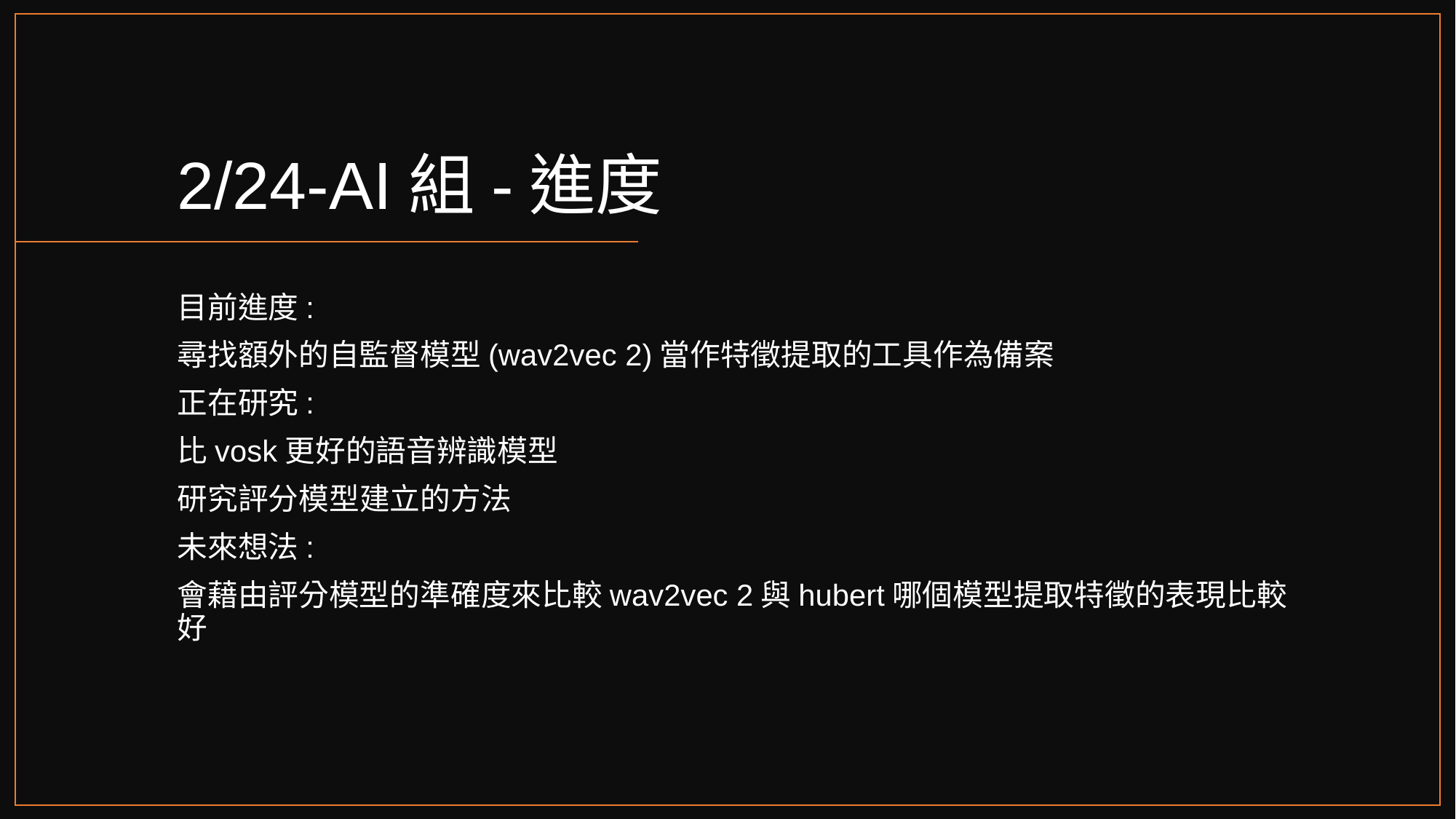

# 2/24-AI組-進度
目前進度:
尋找額外的自監督模型(wav2vec 2)當作特徵提取的工具作為備案
正在研究:
比vosk更好的語音辨識模型
研究評分模型建立的方法
未來想法:
會藉由評分模型的準確度來比較wav2vec 2與hubert哪個模型提取特徵的表現比較好